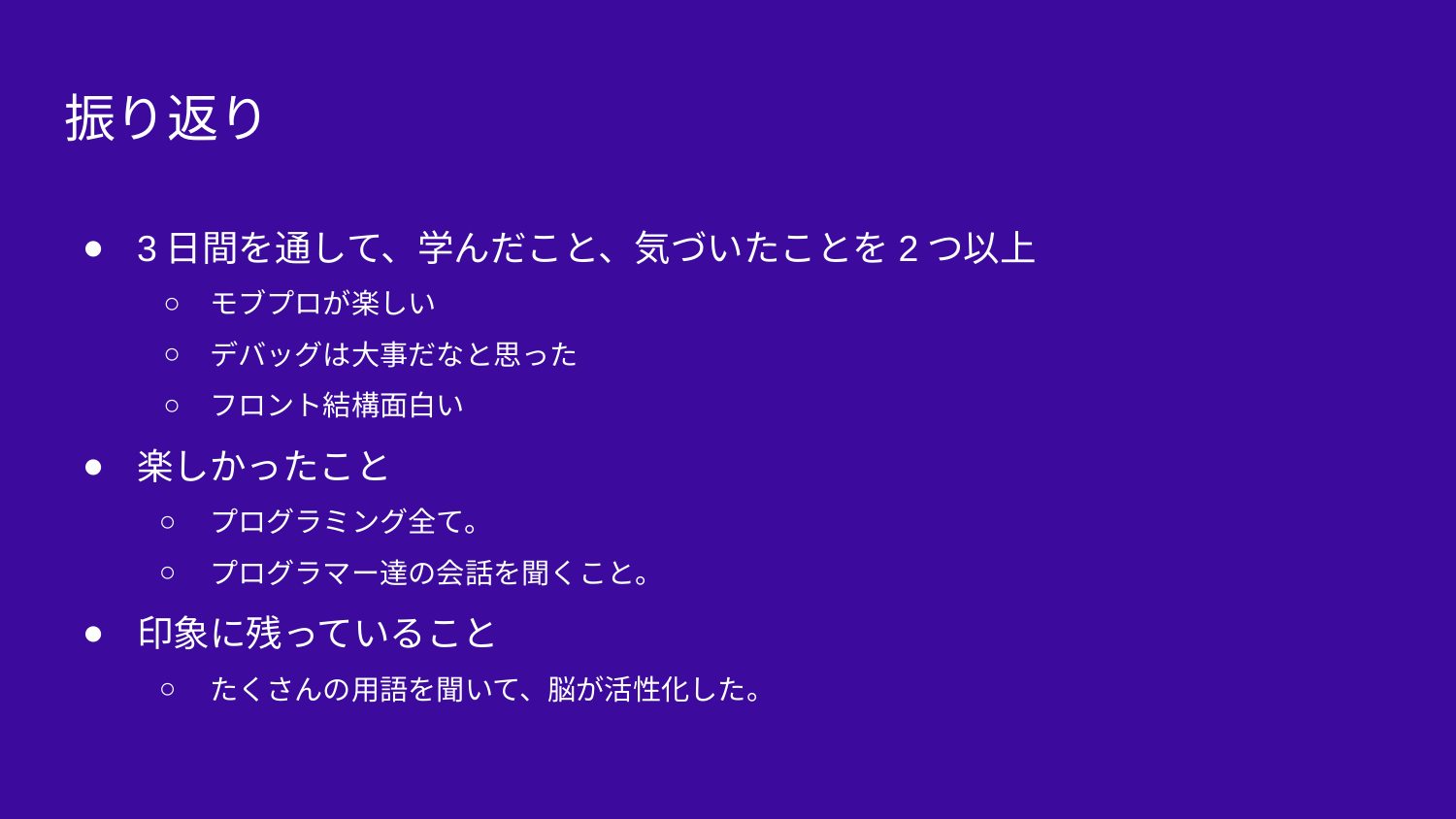

# 振り返り
3日間を通して、学んだこと、気づいたことを2つ以上
モブプロが楽しい
デバッグは大事だなと思った
フロント結構面白い
楽しかったこと
プログラミング全て。
プログラマー達の会話を聞くこと。
印象に残っていること
たくさんの用語を聞いて、脳が活性化した。